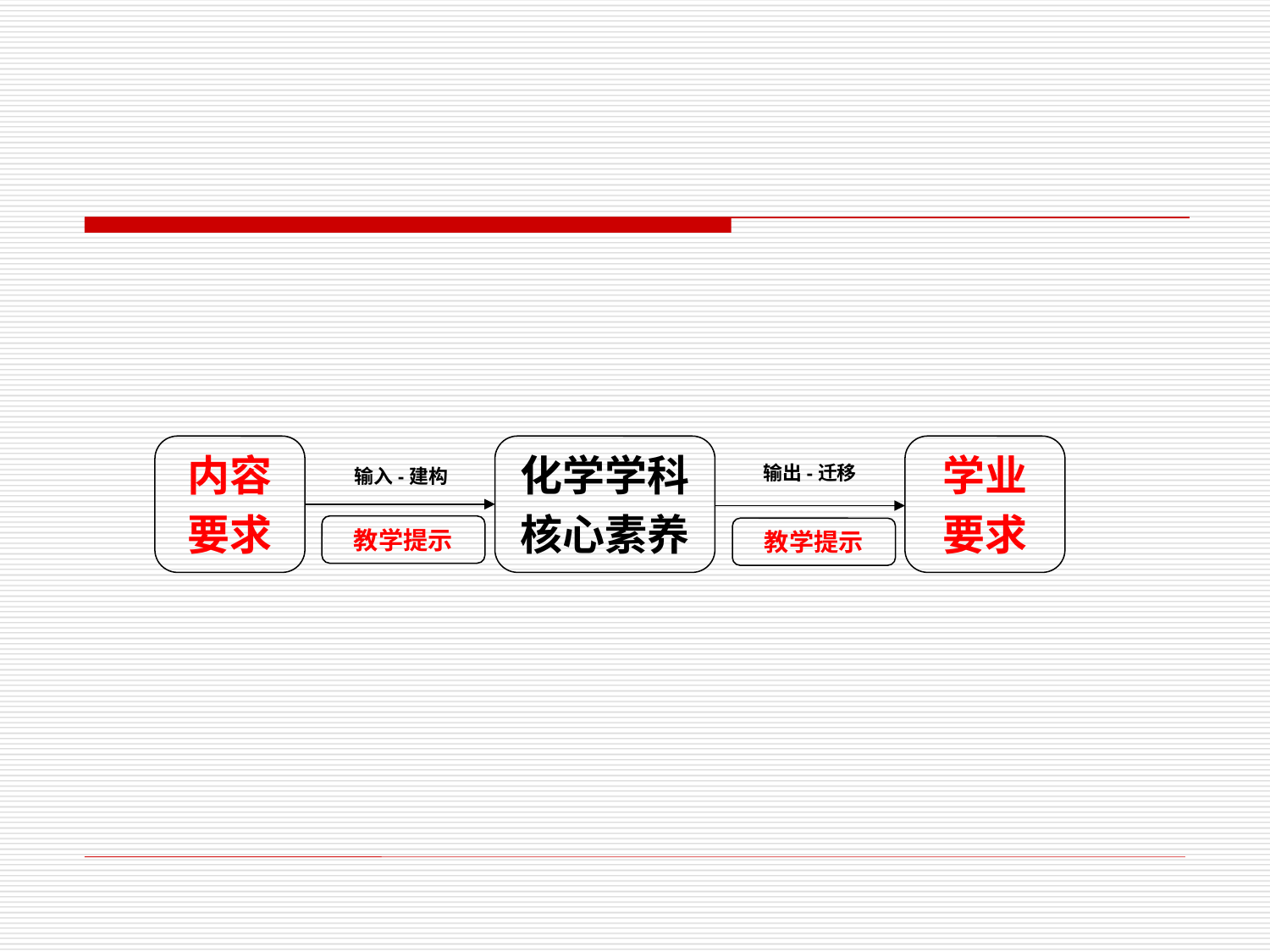

内容
要求
化学学科
核心素养
学业
要求
输出-迁移
输入-建构
教学提示
教学提示